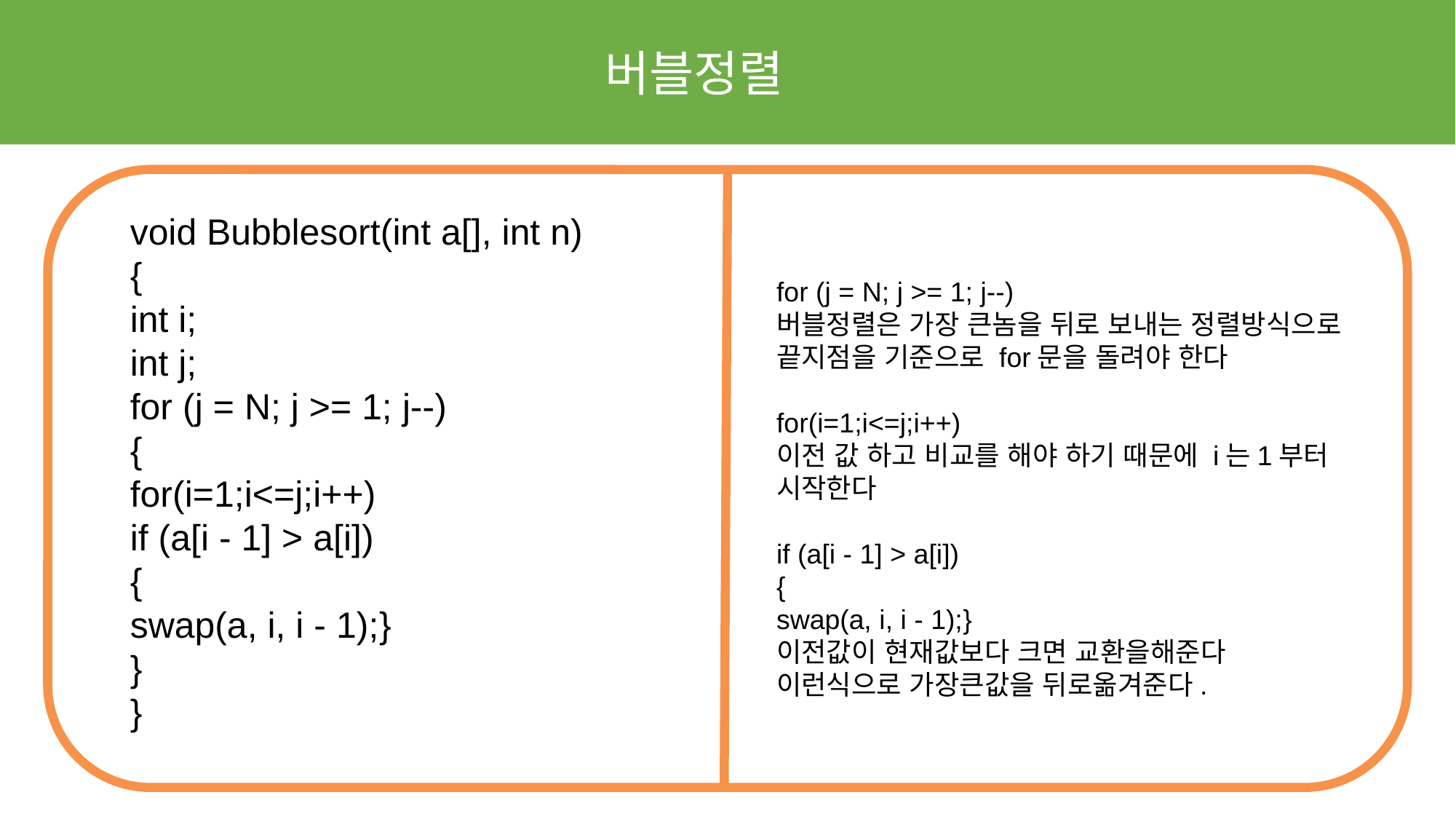

버블정렬

void Bubblesort(int a[], int n)
{
int i;
int j;
for (j = N; j >= 1; j--)
{
for(i=1;i<=j;i++)
if (a[i - 1] > a[i])
{
swap(a, i, i - 1);}
}
}
for (j = N; j >= 1; j--)
버블정렬은 가장 큰놈을 뒤로 보내는 정렬방식으로 끝지점을 기준으로 for문을 돌려야 한다

for(i=1;i<=j;i++)
이전 값 하고 비교를 해야 하기 때문에 i는1부터 시작한다

if (a[i - 1] > a[i])
{
swap(a, i, i - 1);}
이전값이 현재값보다 크면 교환을해준다
이런식으로 가장큰값을 뒤로옮겨준다.